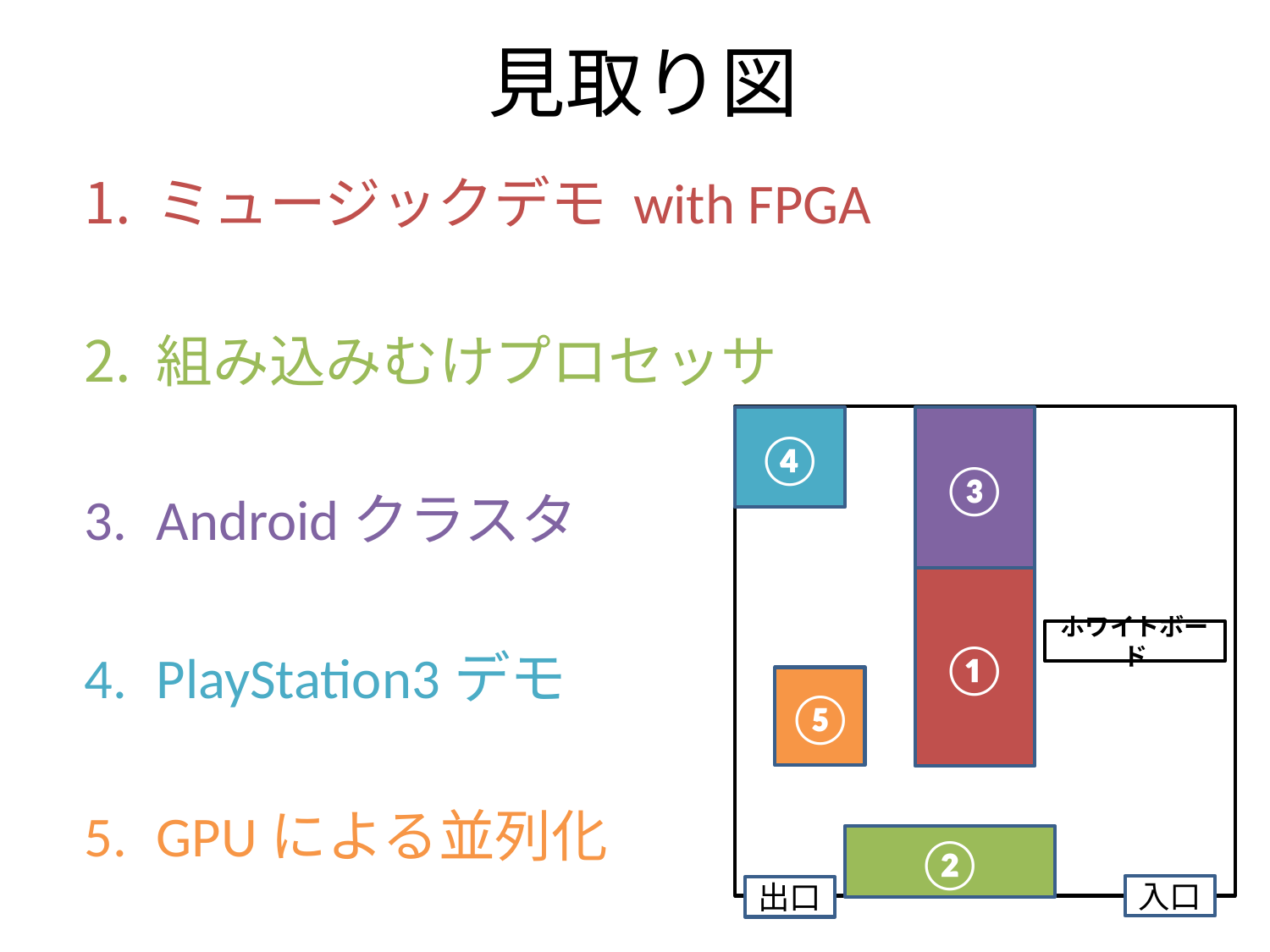

# 見取り図
ミュージックデモ with FPGA

組み込みむけプロセッサ

Androidクラスタ

PlayStation3デモ

GPUによる並列化

④
③
①
ホワイトボード
⑤
②
入口
出口